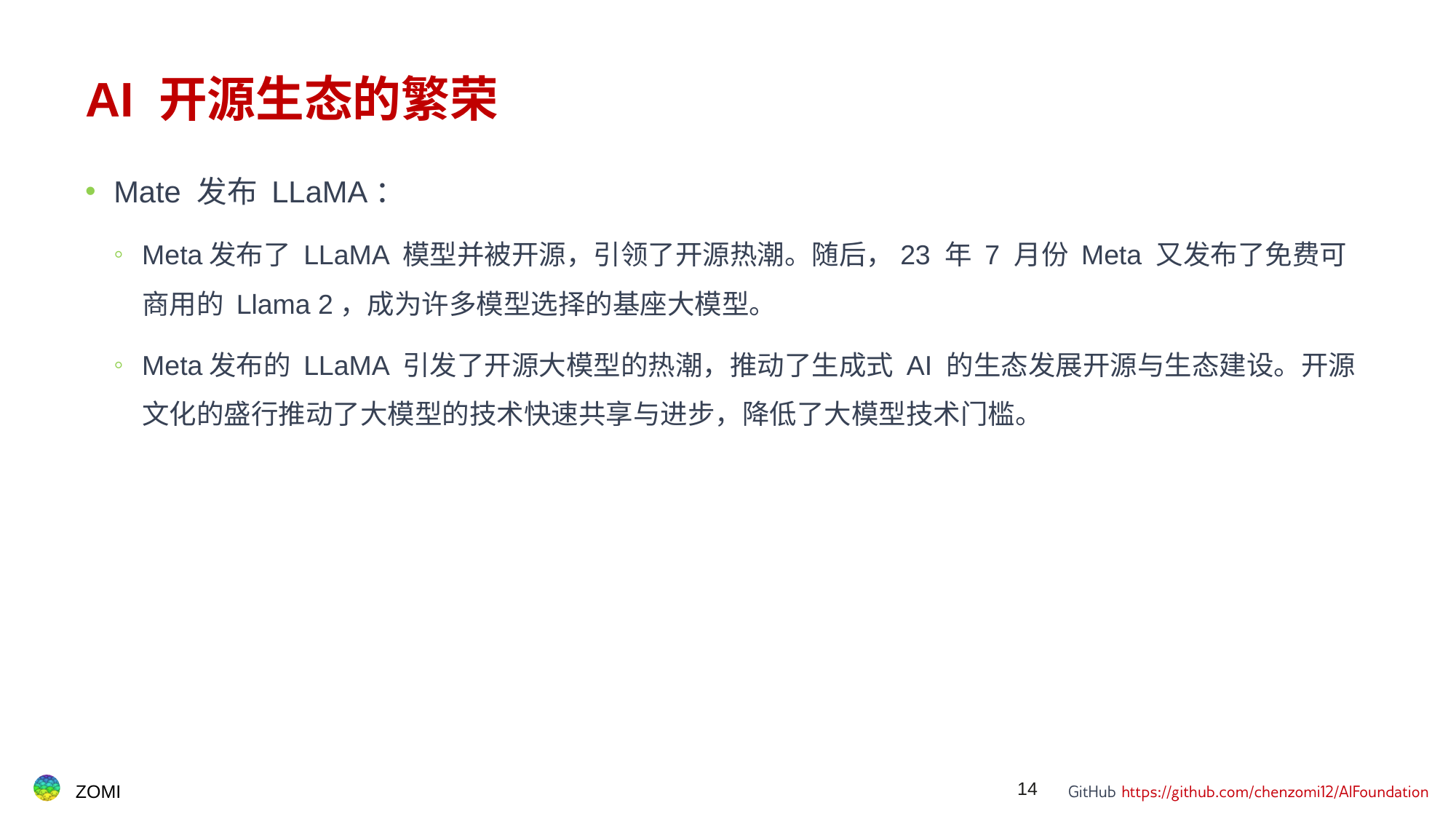

# AI 开源生态的繁荣
Mate 发布 LLaMA：
Meta发布了 LLaMA 模型并被开源，引领了开源热潮。随后，23 年 7 月份 Meta 又发布了免费可商用的 Llama 2，成为许多模型选择的基座大模型。
Meta发布的 LLaMA 引发了开源大模型的热潮，推动了生成式 AI 的生态发展开源与生态建设。开源文化的盛行推动了大模型的技术快速共享与进步，降低了大模型技术门槛。